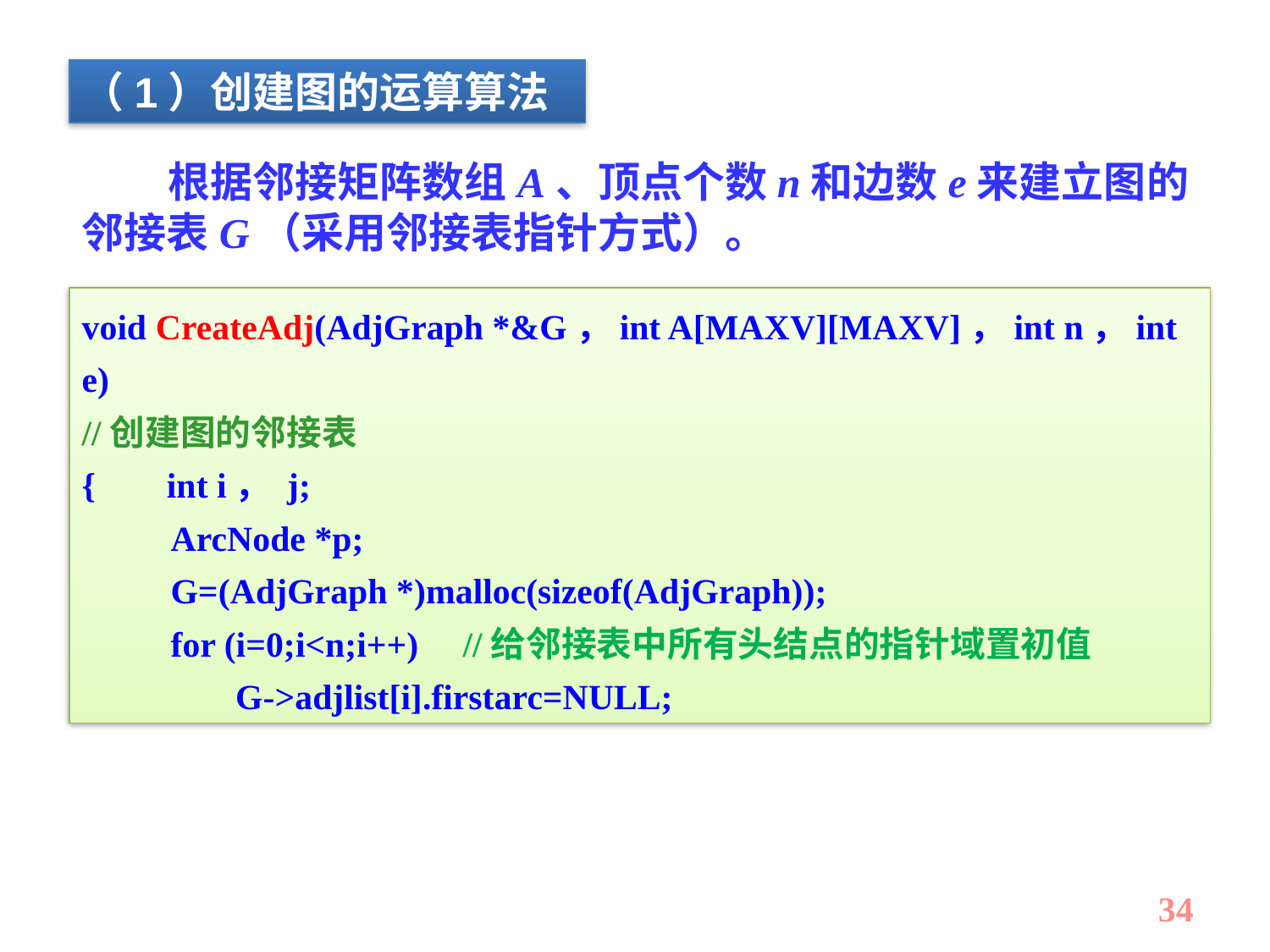

（1）创建图的运算算法
        根据邻接矩阵数组A、顶点个数n和边数e来建立图的邻接表G（采用邻接表指针方式）。
void CreateAdj(AdjGraph *&G，int A[MAXV][MAXV]，int n，int e)
//创建图的邻接表
{        int i， j;
          ArcNode *p;
          G=(AdjGraph *)malloc(sizeof(AdjGraph));
          for (i=0;i<n;i++)	//给邻接表中所有头结点的指针域置初值
	   G->adjlist[i].firstarc=NULL;
34